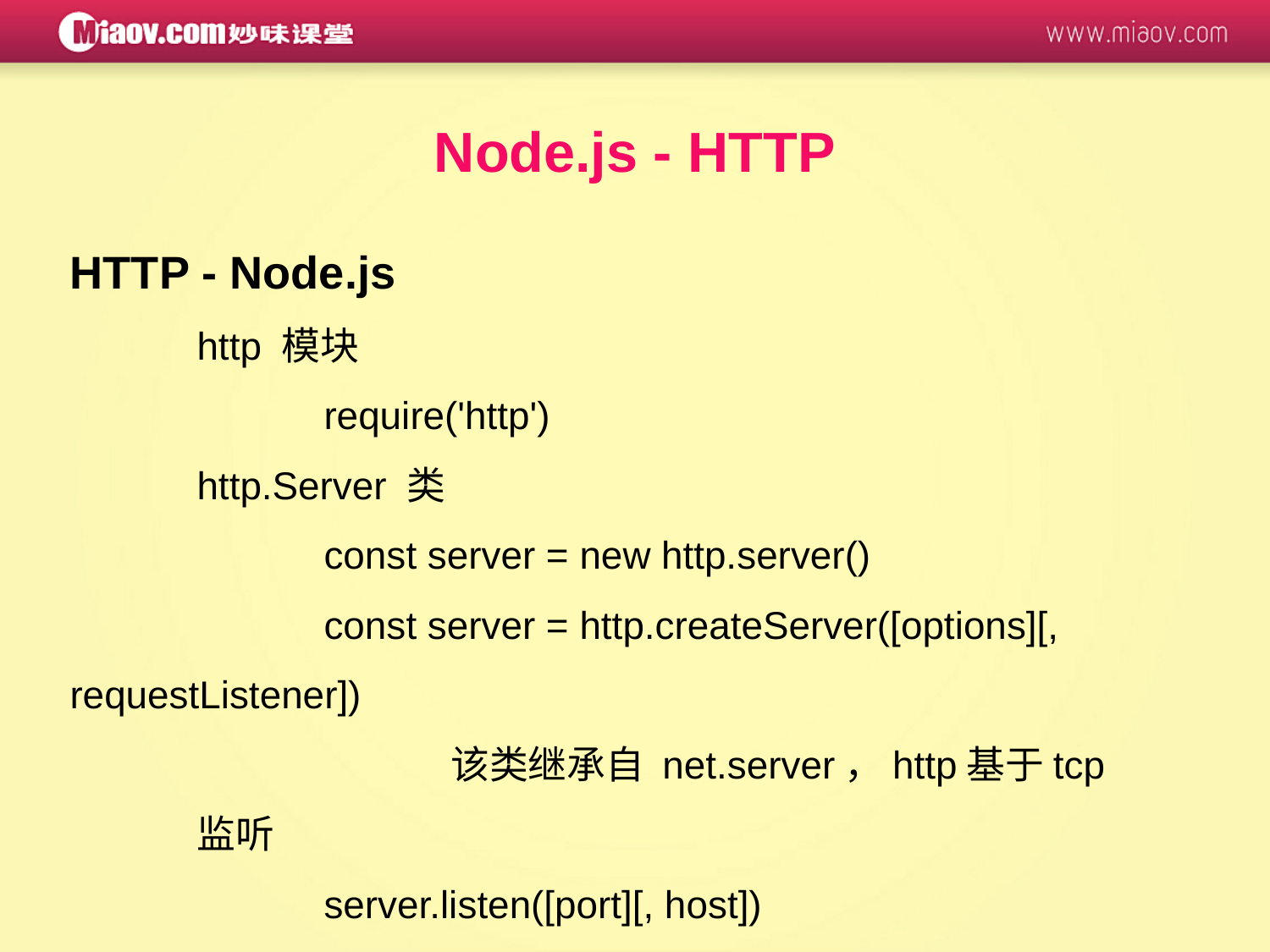

Node.js - HTTP
HTTP - Node.js
	http 模块
		require('http')
	http.Server 类
		const server = new http.server()
		const server = http.createServer([options][, requestListener])
			该类继承自 net.server，http基于tcp
	监听
		server.listen([port][, host])